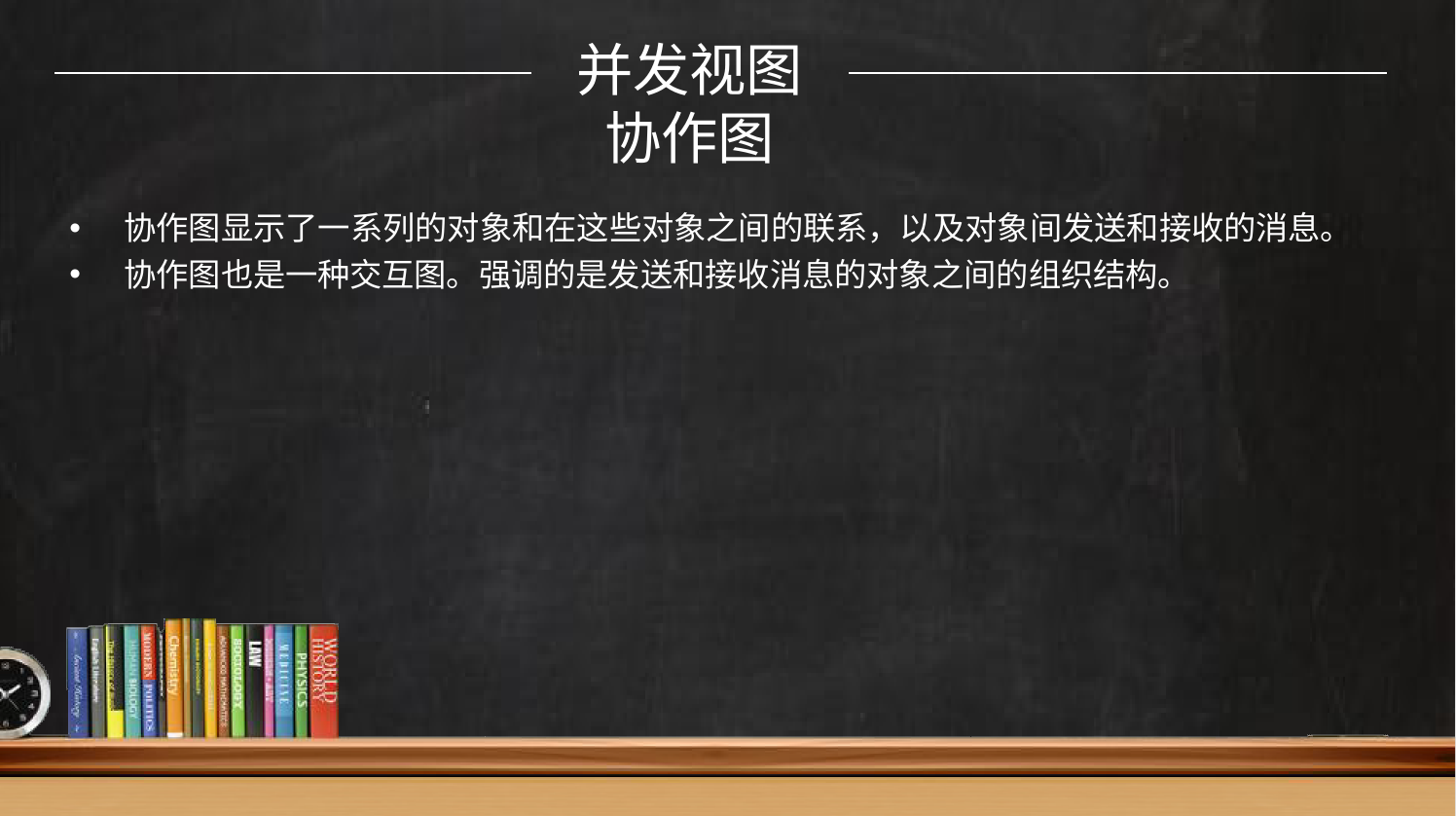

# 并发视图
协作图

协作图显示了一系列的对象和在这些对象之间的联系，以及对象间发送和接收的消息。
协作图也是一种交互图。强调的是发送和接收消息的对象之间的组织结构。